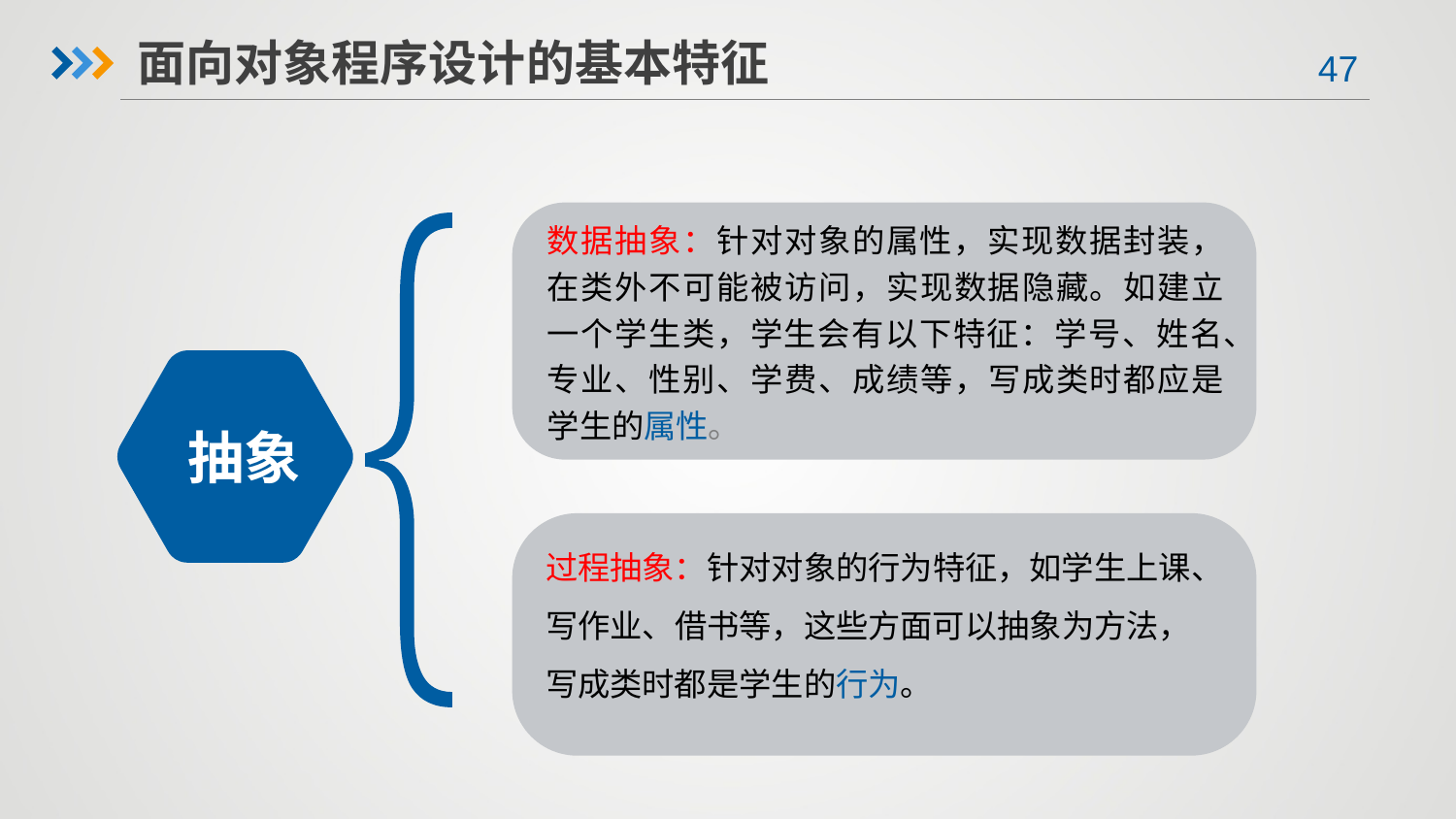

面向对象程序设计的基本特征

数据抽象：针对对象的属性，实现数据封装，在类外不可能被访问，实现数据隐藏。如建立一个学生类，学生会有以下特征：学号、姓名、专业、性别、学费、成绩等，写成类时都应是学生的属性。

抽象
过程抽象：针对对象的行为特征，如学生上课、写作业、借书等，这些方面可以抽象为方法，写成类时都是学生的行为。